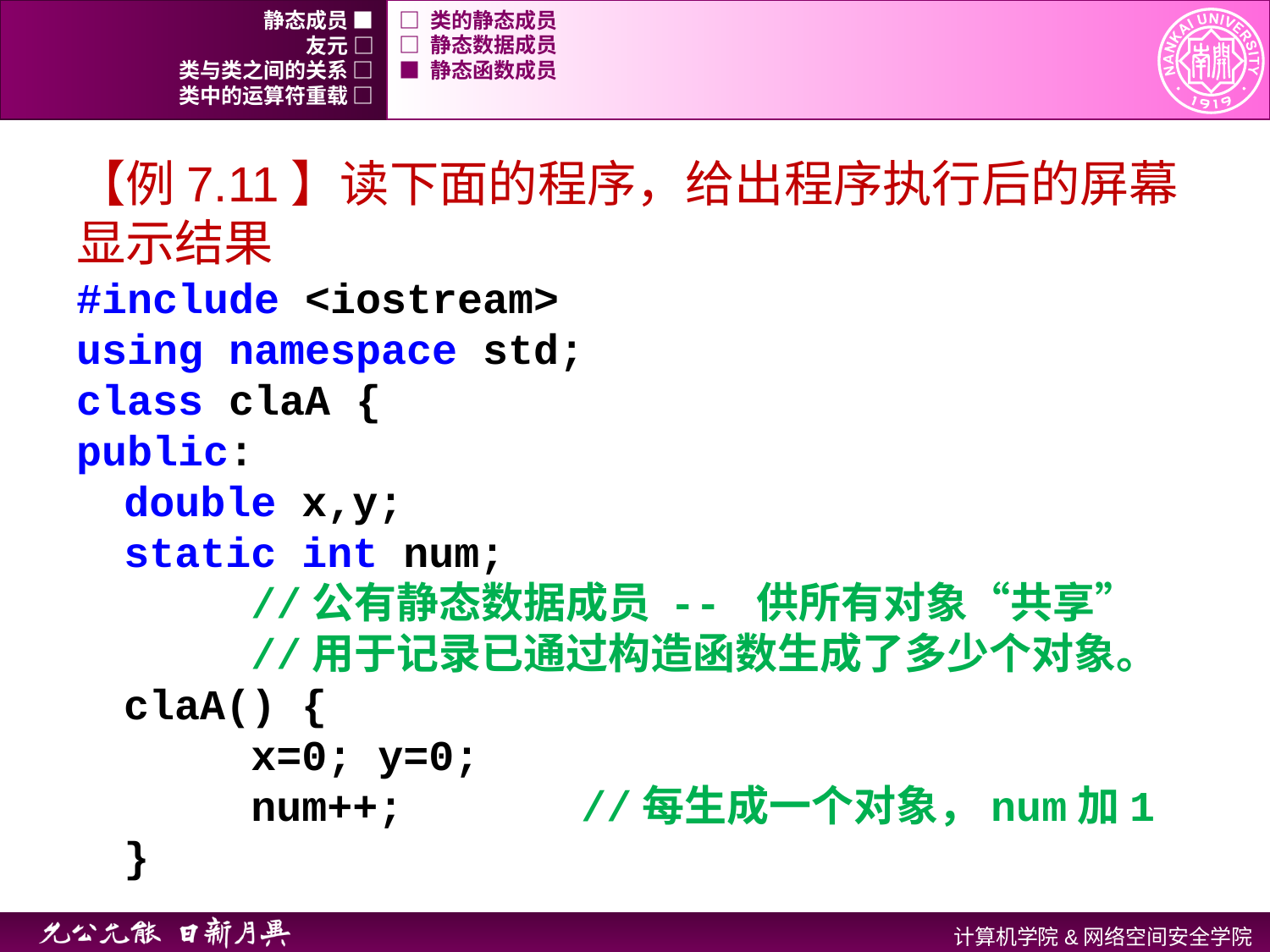

静态成员 ■
□ 类的静态成员
友元 □
□ 静态数据成员
类与类之间的关系 □
■ 静态函数成员
类中的运算符重载 □

【例7.11】读下面的程序，给出程序执行后的屏幕显示结果
#include <iostream>
using namespace std;
class claA {
public:
	double x,y;
	static int num;
		//公有静态数据成员 -- 供所有对象“共享”
		//用于记录已通过构造函数生成了多少个对象。
    claA() {
		x=0;	y=0;
		num++;       //每生成一个对象，num加1
	}